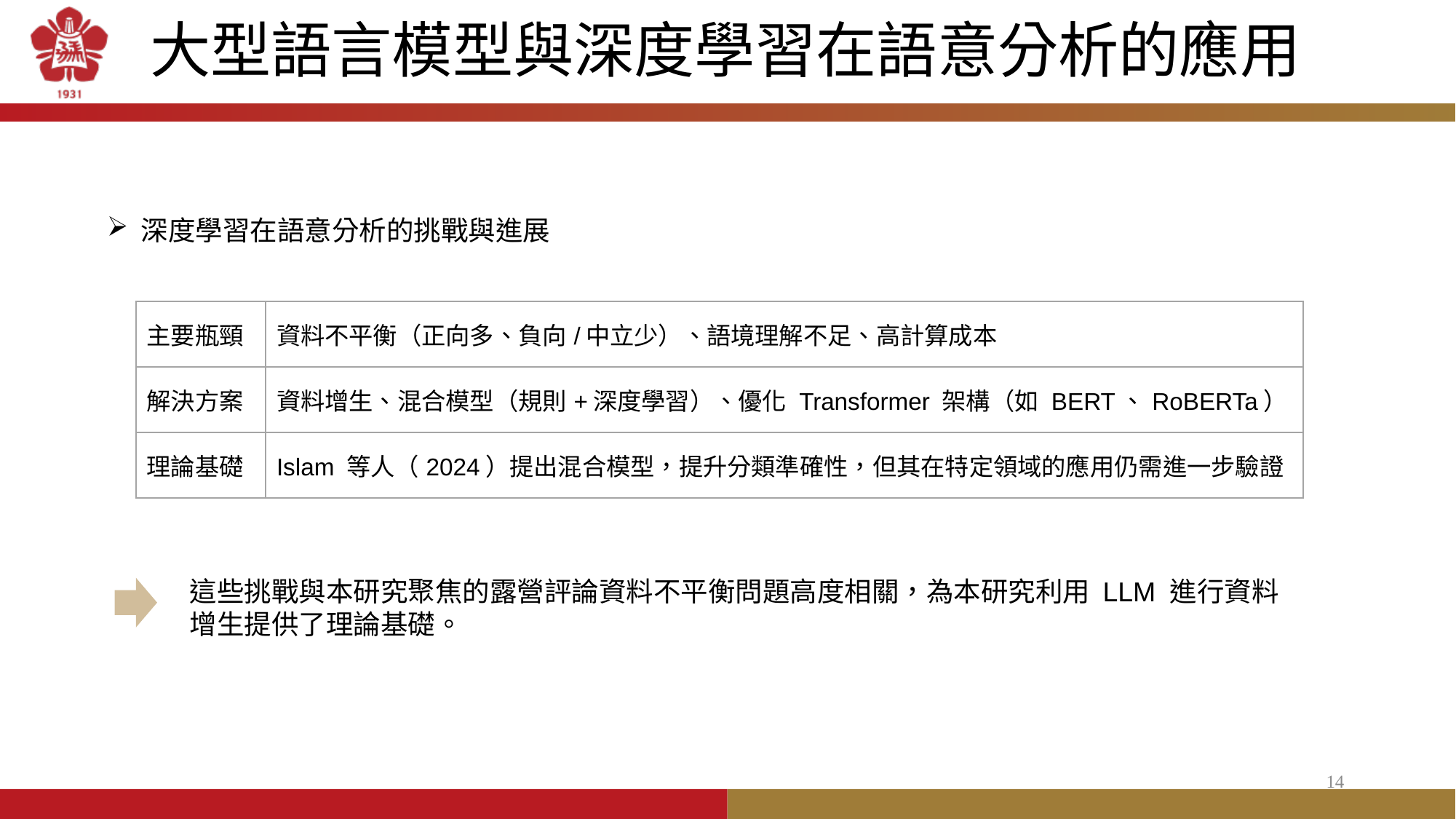

# 大型語言模型與深度學習在語意分析的應用
深度學習在語意分析的挑戰與進展
| 主要瓶頸 | 資料不平衡（正向多、負向/中立少）、語境理解不足、高計算成本 |
| --- | --- |
| 解決方案 | 資料增生、混合模型（規則+深度學習）、優化 Transformer 架構（如 BERT、RoBERTa） |
| 理論基礎 | Islam 等人（2024）提出混合模型，提升分類準確性，但其在特定領域的應用仍需進一步驗證 |
這些挑戰與本研究聚焦的露營評論資料不平衡問題高度相關，為本研究利用 LLM 進行資料增生提供了理論基礎。

14